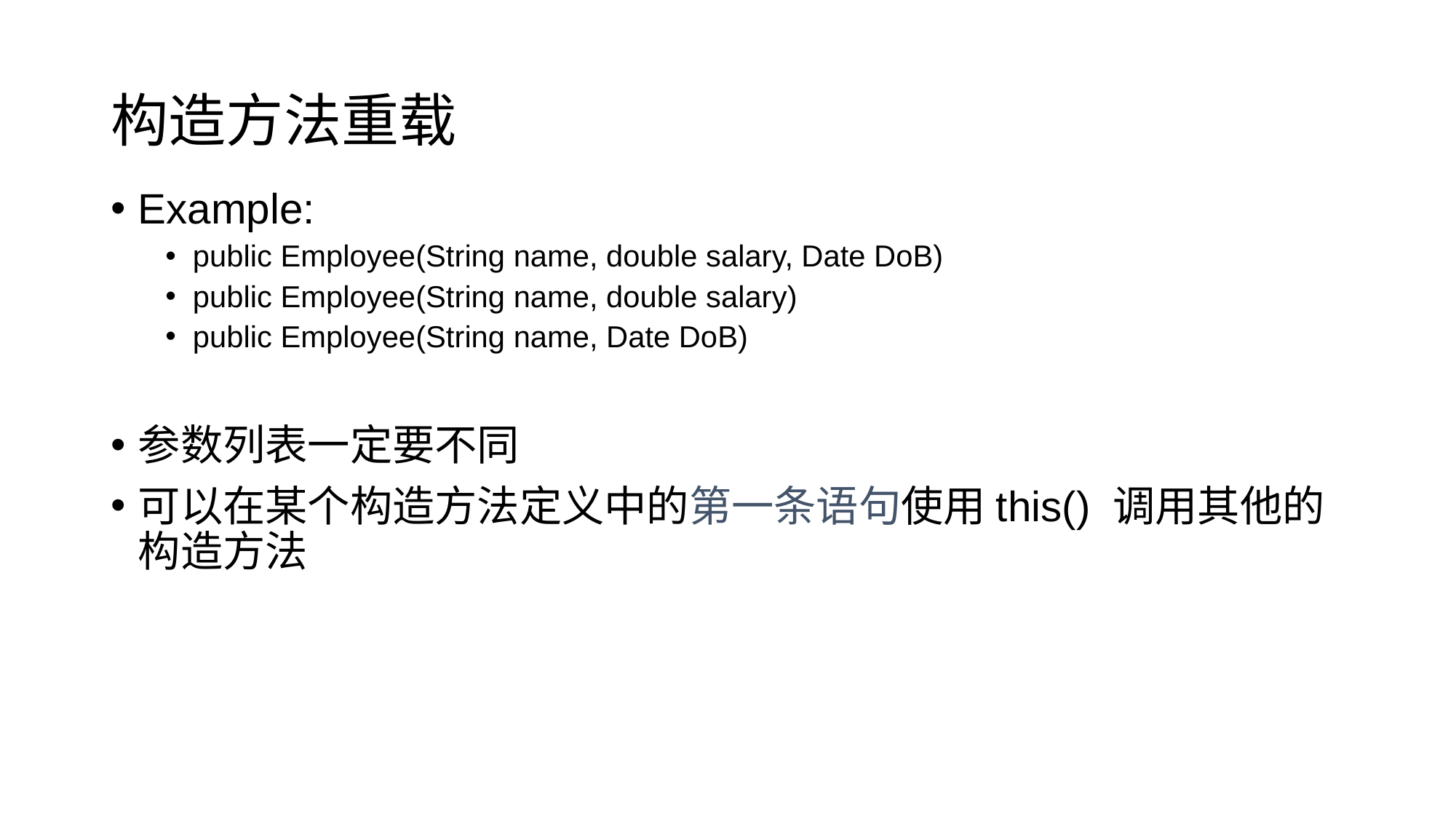

# 构造方法重载
Example:
public Employee(String name, double salary, Date DoB)
public Employee(String name, double salary)
public Employee(String name, Date DoB)

参数列表一定要不同
可以在某个构造方法定义中的第一条语句使用this() 调用其他的构造方法